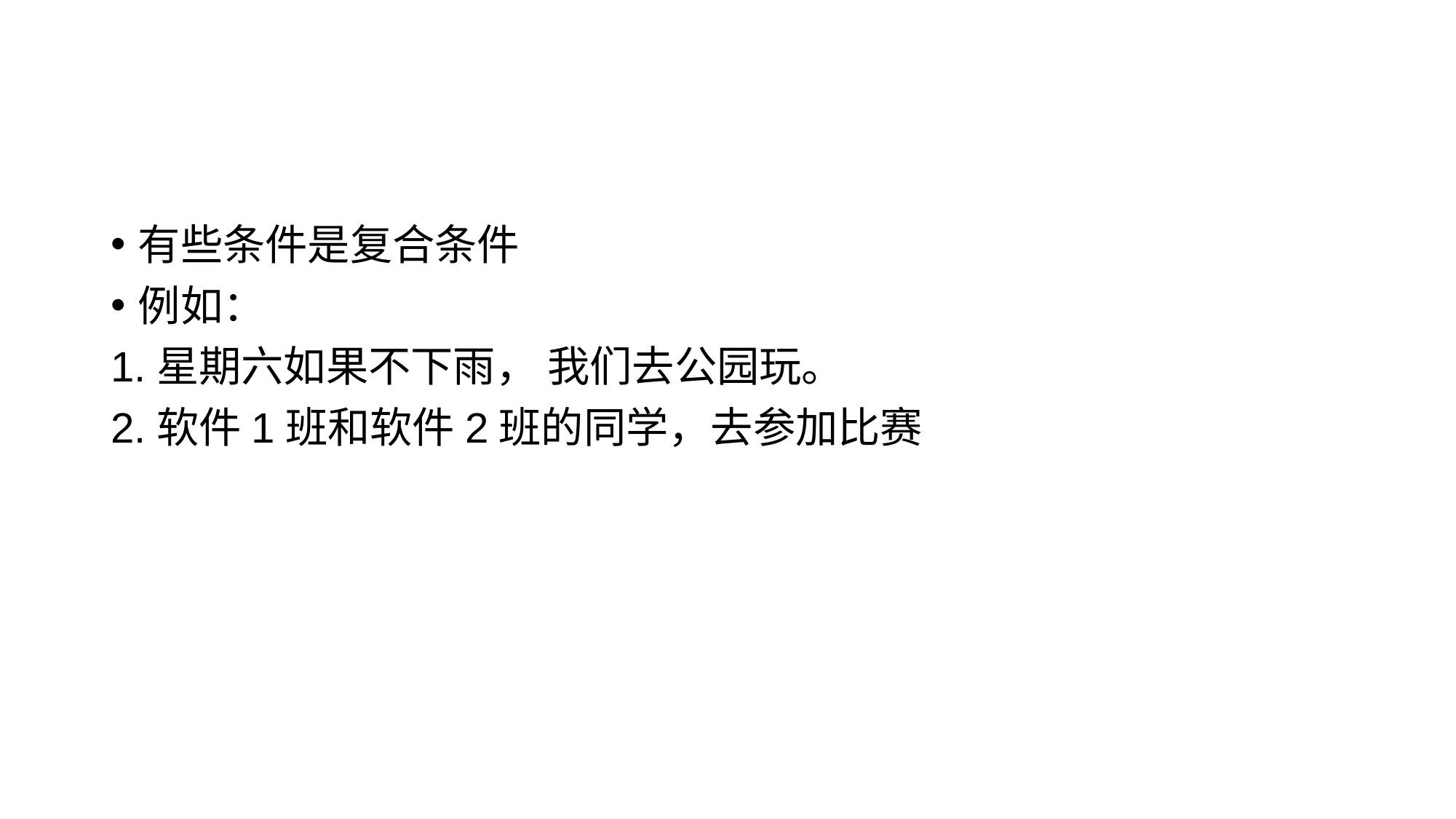

#
有些条件是复合条件
例如：
1.星期六如果不下雨， 我们去公园玩。
2.软件1班和软件2班的同学，去参加比赛